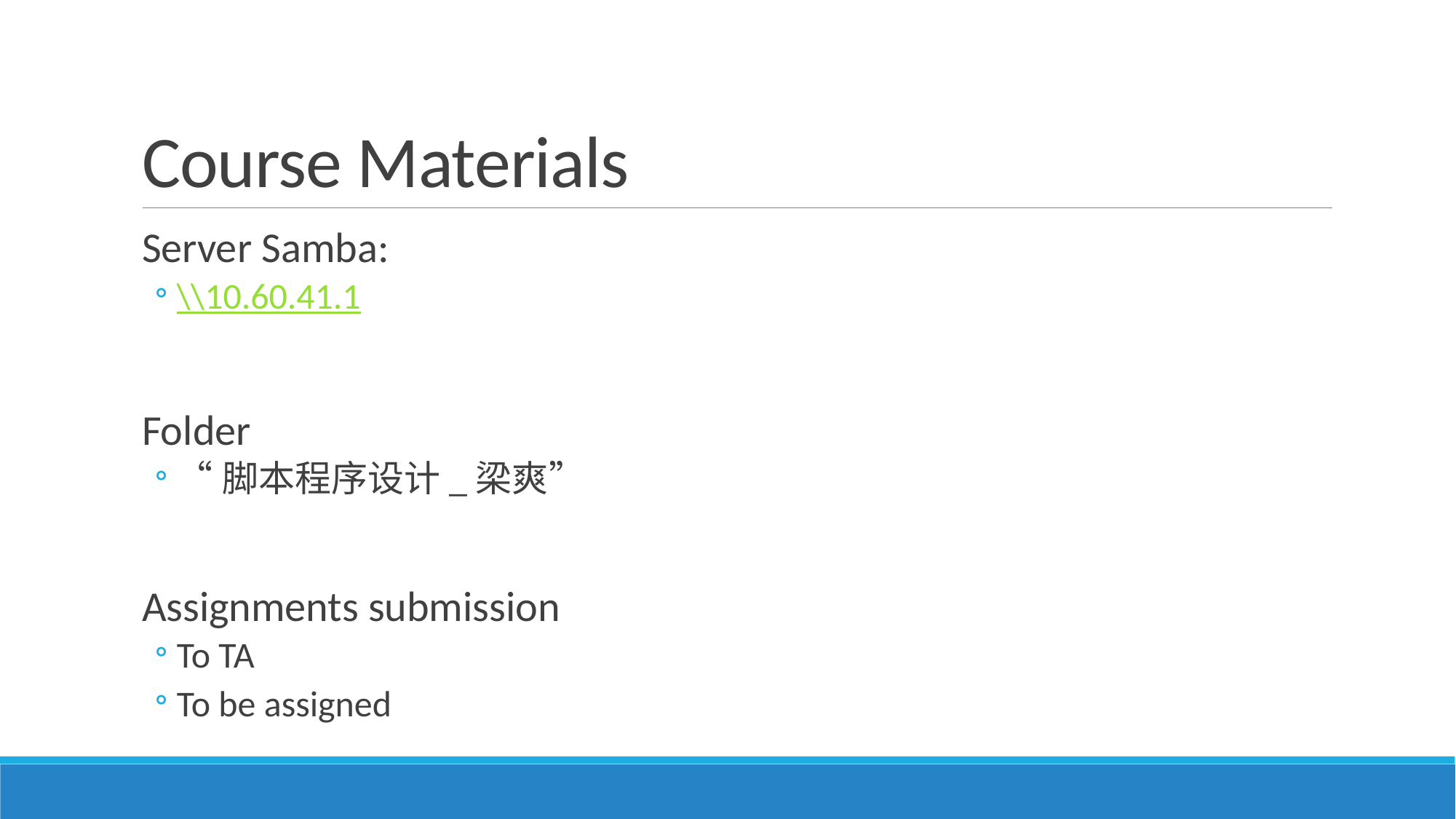

# Course Materials
Server Samba:
\\10.60.41.1

Folder
“脚本程序设计_梁爽”

Assignments submission
To TA
To be assigned